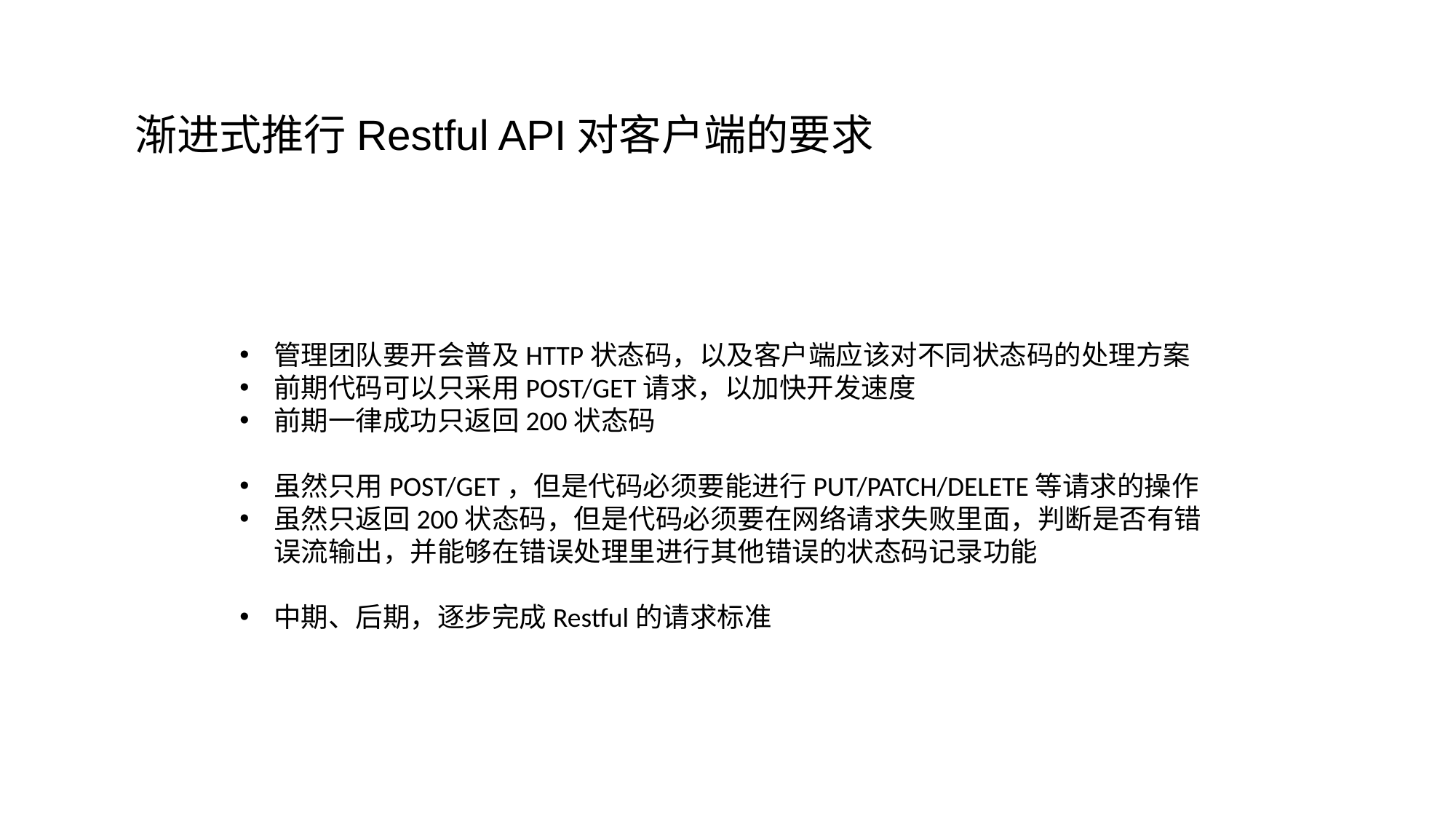

渐进式推行Restful API对客户端的要求
管理团队要开会普及HTTP状态码，以及客户端应该对不同状态码的处理方案
前期代码可以只采用POST/GET请求，以加快开发速度
前期一律成功只返回200状态码

虽然只用POST/GET，但是代码必须要能进行PUT/PATCH/DELETE等请求的操作
虽然只返回200状态码，但是代码必须要在网络请求失败里面，判断是否有错误流输出，并能够在错误处理里进行其他错误的状态码记录功能

中期、后期，逐步完成Restful的请求标准